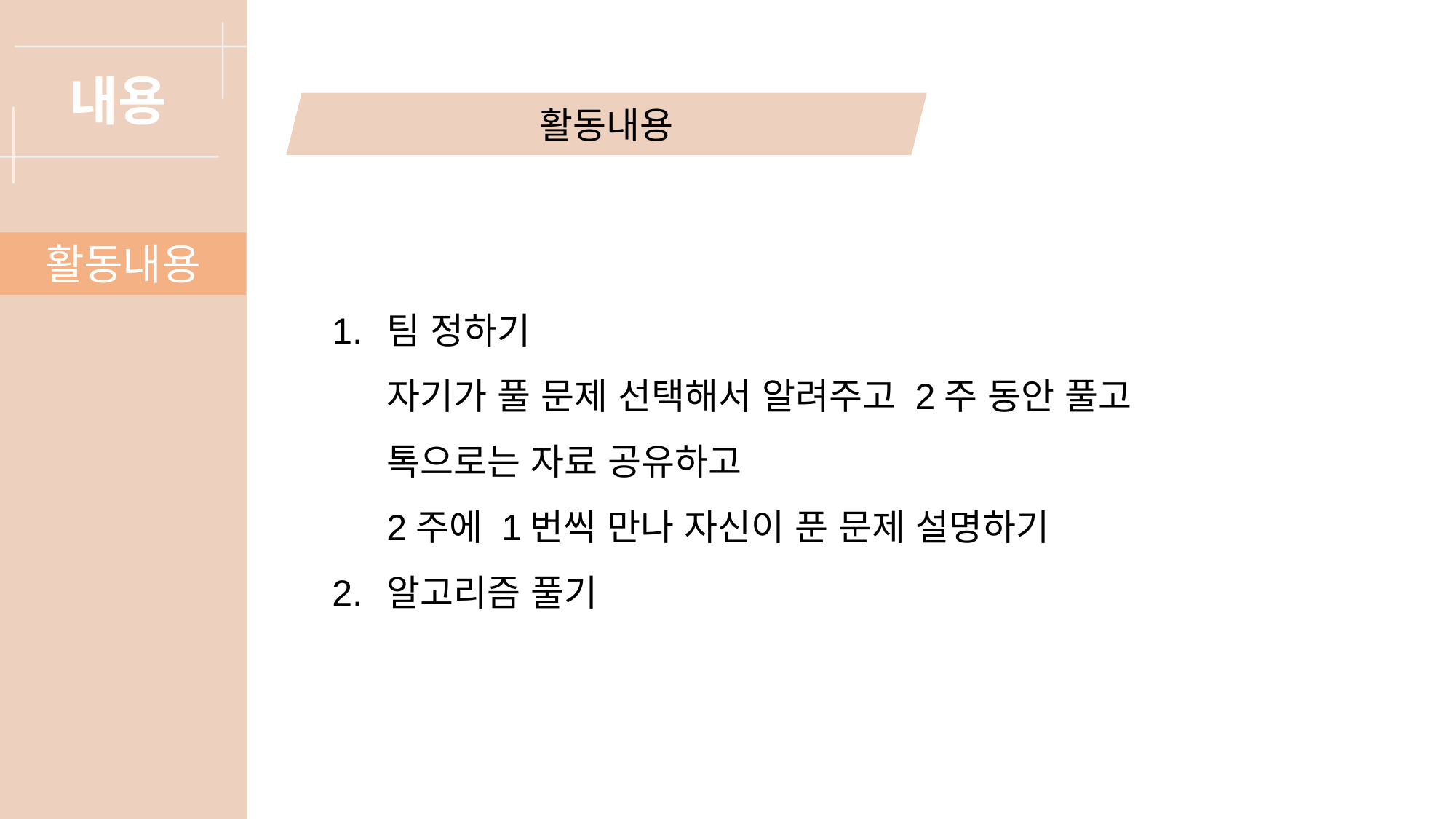

내용
활동내용
활동내용
팀 정하기
자기가 풀 문제 선택해서 알려주고 2주 동안 풀고
톡으로는 자료 공유하고
2주에 1번씩 만나 자신이 푼 문제 설명하기
알고리즘 풀기